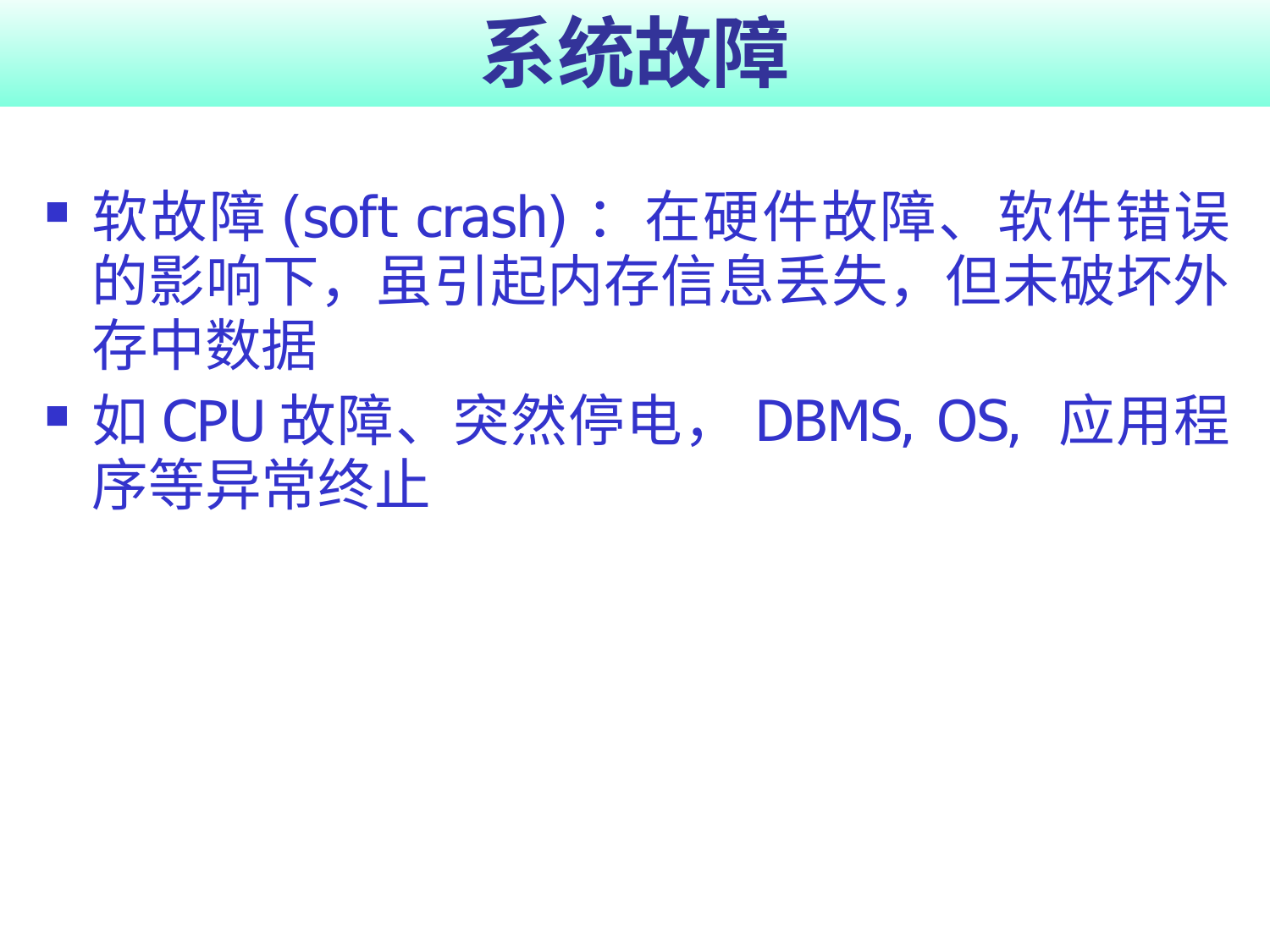

# 系统故障
软故障(soft crash)：在硬件故障、软件错误的影响下，虽引起内存信息丢失，但未破坏外存中数据
如CPU故障、突然停电，DBMS, OS, 应用程序等异常终止